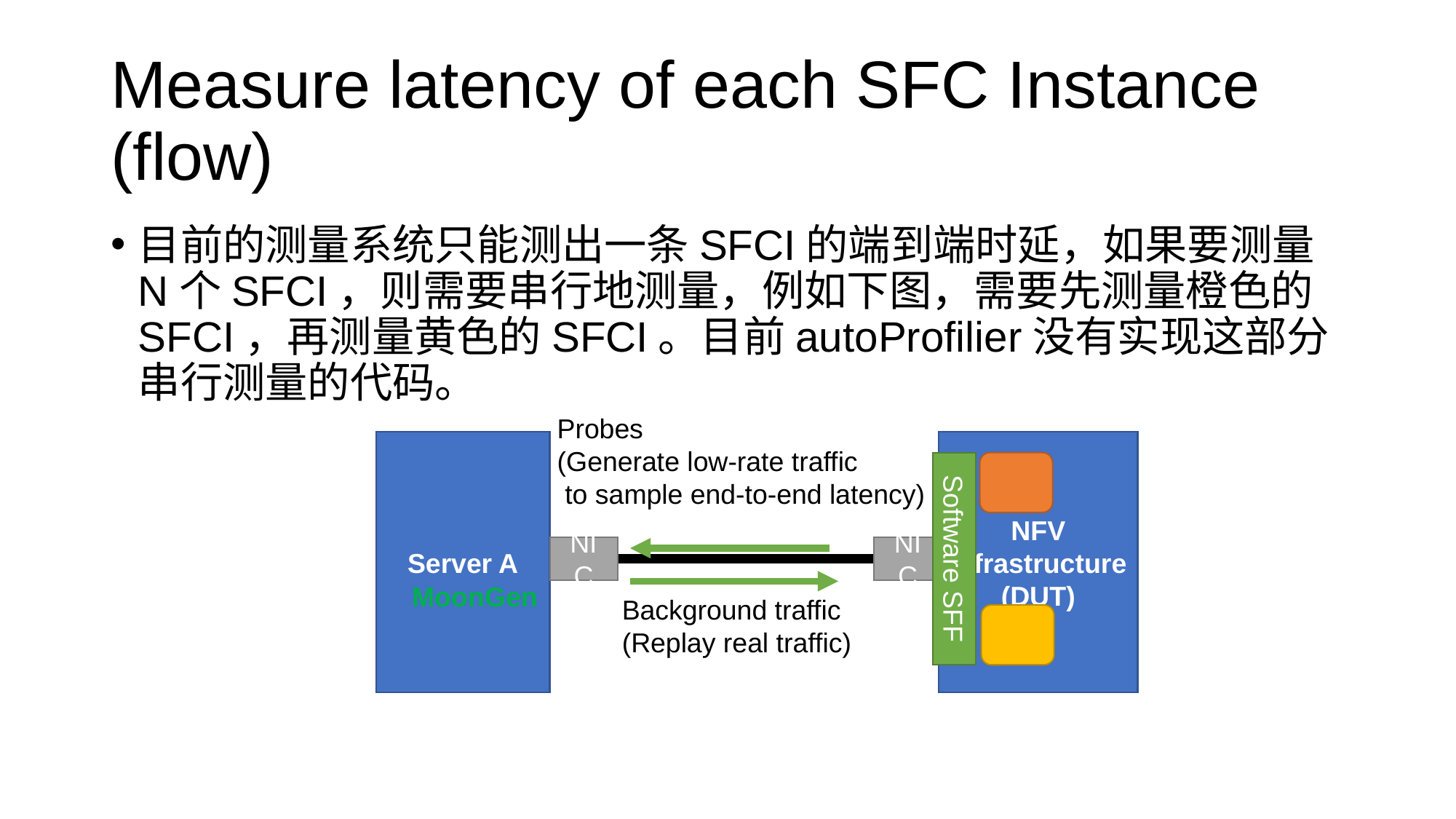

# Measure latency of each SFC Instance (flow)
目前的测量系统只能测出一条SFCI的端到端时延，如果要测量N个SFCI，则需要串行地测量，例如下图，需要先测量橙色的SFCI，再测量黄色的SFCI。目前autoProfilier没有实现这部分串行测量的代码。
Probes
(Generate low-rate traffic
 to sample end-to-end latency)
NFV
Infrastructure
(DUT)
NIC
Server A
NIC
MoonGen

Software SFF
Background traffic
(Replay real traffic)